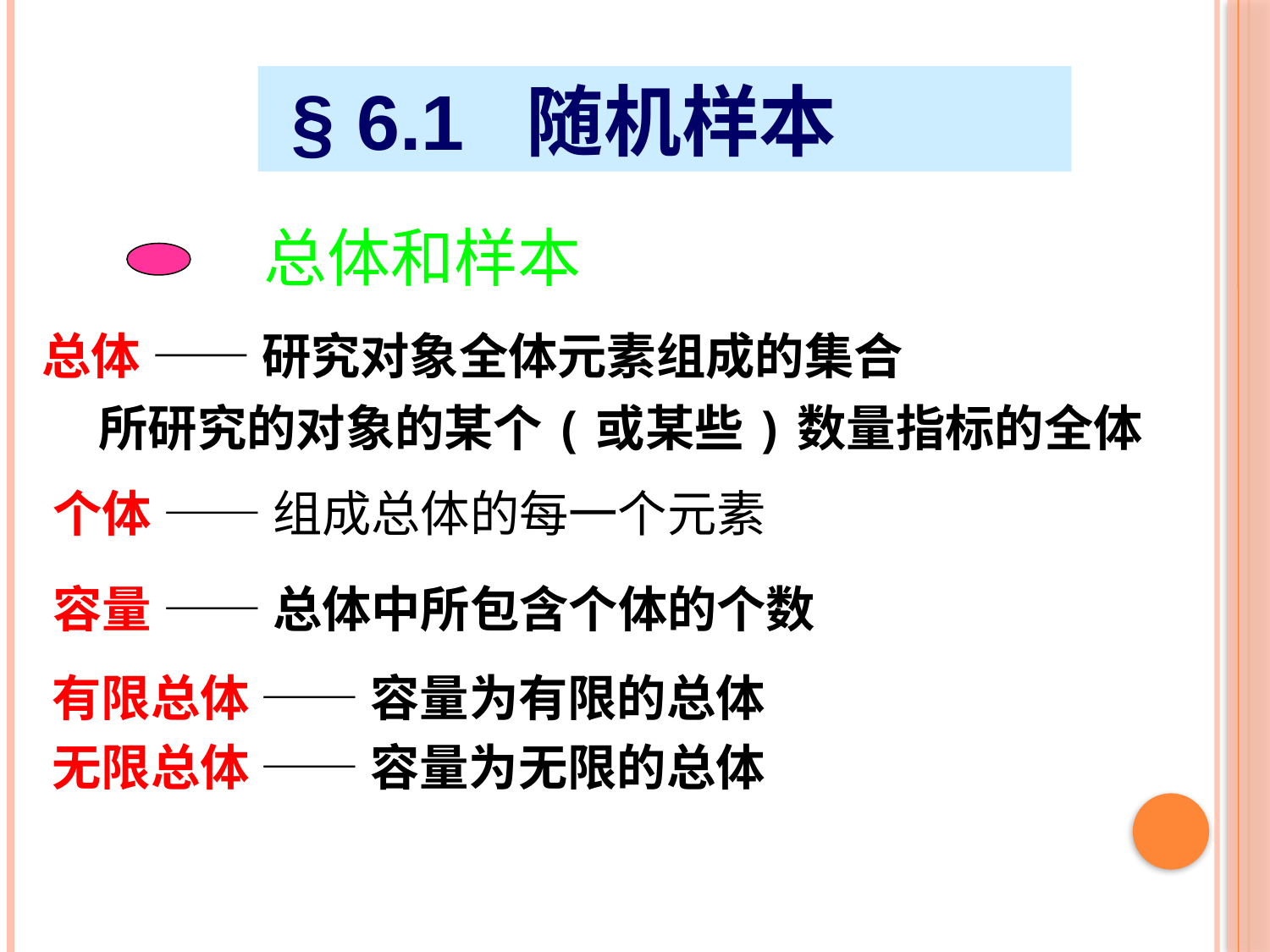

§ 6.1  随机样本
总体和样本

总体 —— 研究对象全体元素组成的集合
    所研究的对象的某个(或某些)数量指标的全体
个体 —— 组成总体的每一个元素
容量 —— 总体中所包含个体的个数
有限总体 —— 容量为有限的总体
无限总体 —— 容量为无限的总体